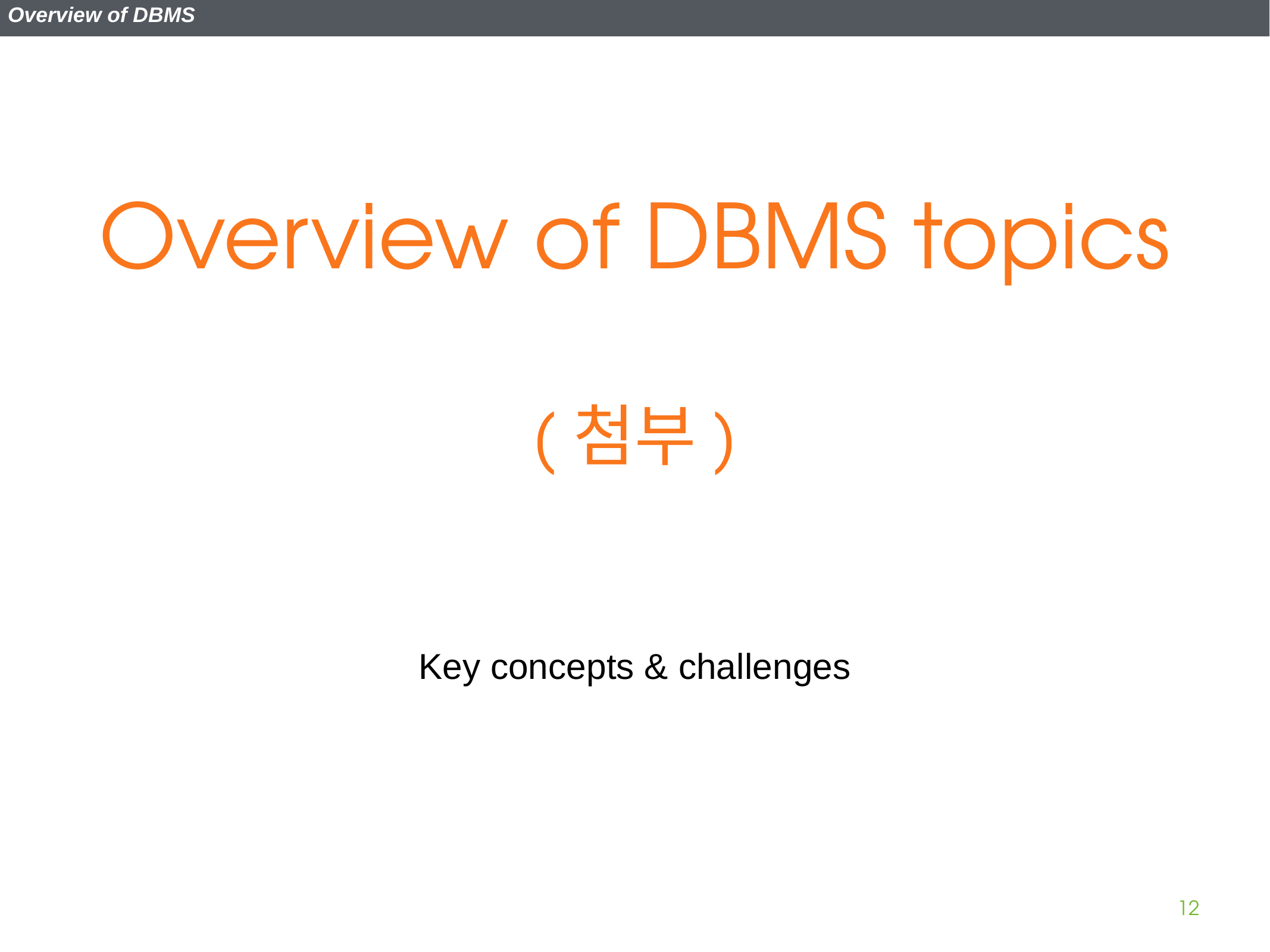

Overview of DBMS
# Overview of DBMS topics (첨부)
Key concepts & challenges
12